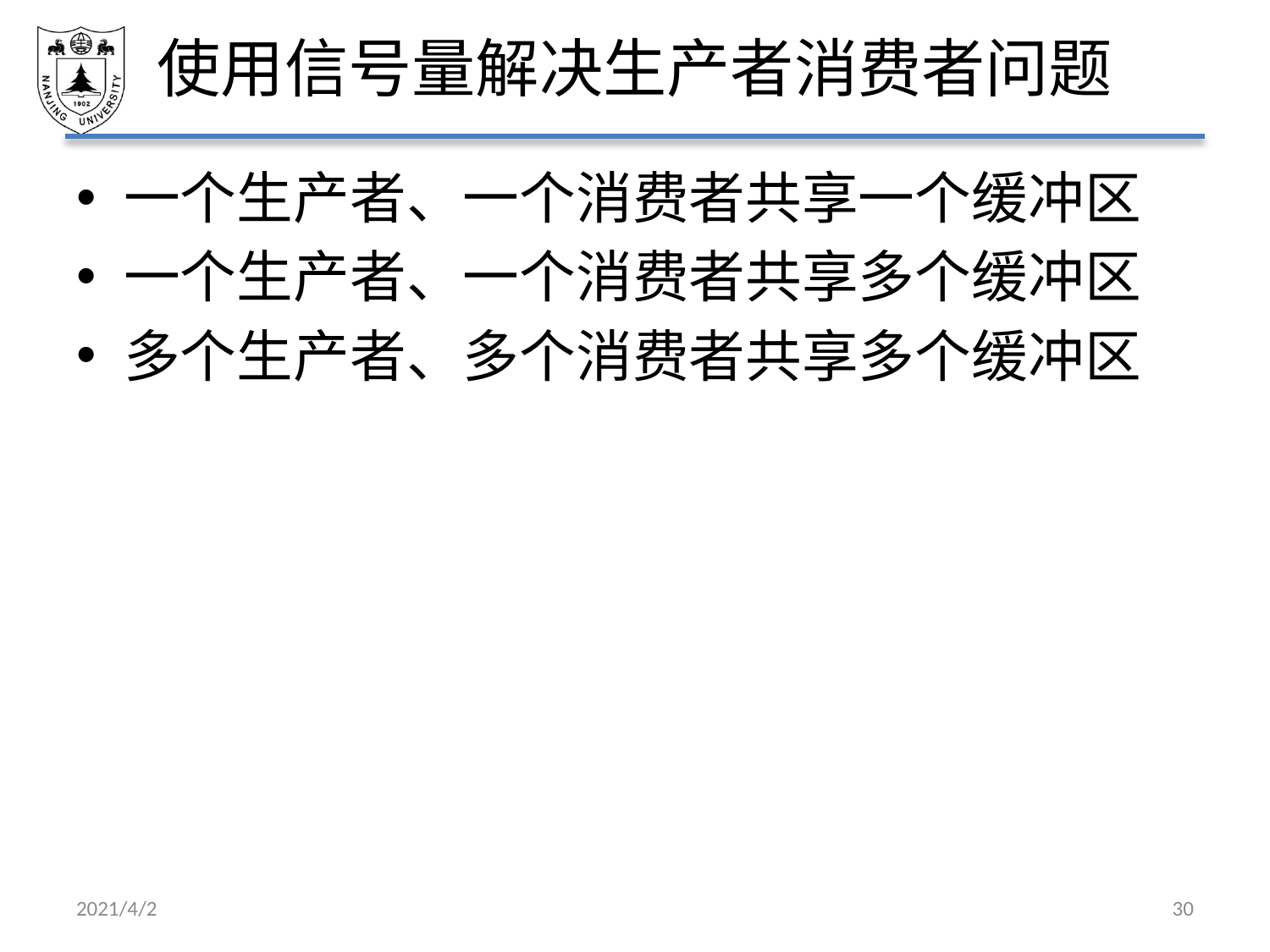

# 使用信号量解决生产者消费者问题
一个生产者、一个消费者共享一个缓冲区
一个生产者、一个消费者共享多个缓冲区
多个生产者、多个消费者共享多个缓冲区

2021/4/2
30